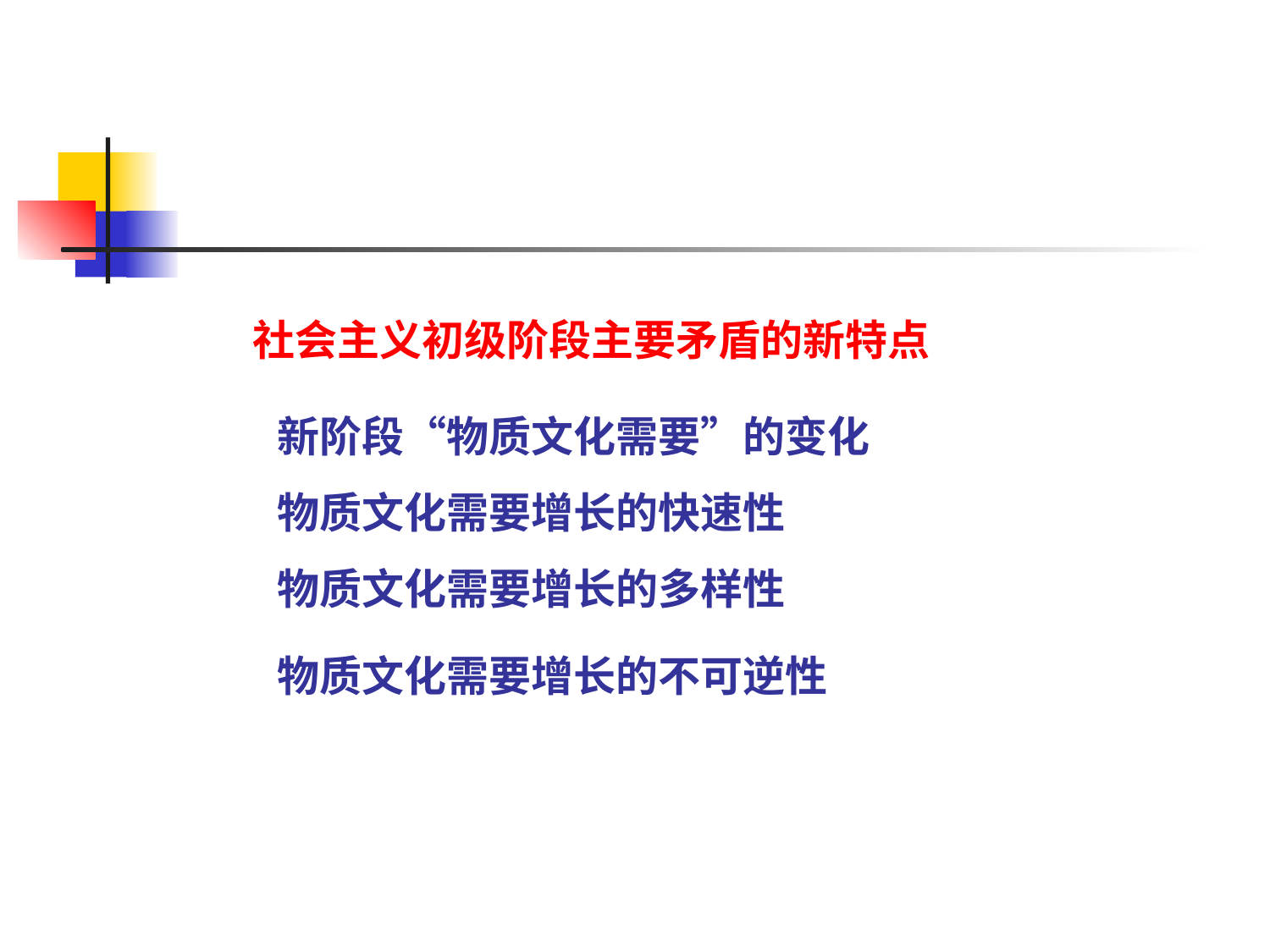

社会主义初级阶段主要矛盾的新特点
新阶段“物质文化需要”的变化
物质文化需要增长的快速性
物质文化需要增长的多样性
物质文化需要增长的不可逆性